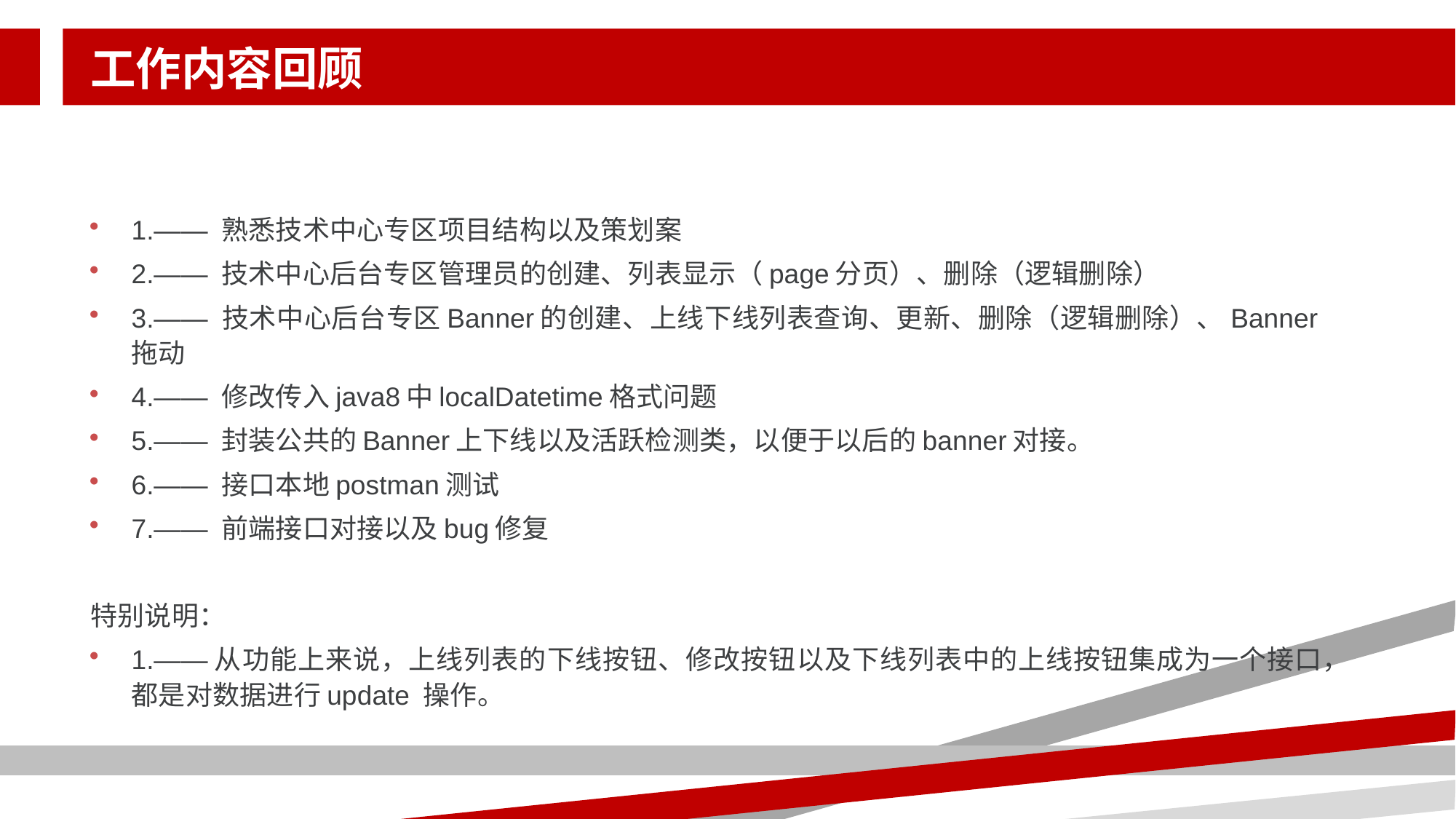

# 工作内容回顾

1.—— 熟悉技术中心专区项目结构以及策划案
2.—— 技术中心后台专区管理员的创建、列表显示（page分页）、删除（逻辑删除）
3.—— 技术中心后台专区Banner的创建、上线下线列表查询、更新、删除（逻辑删除）、Banner拖动
4.—— 修改传入java8中localDatetime格式问题
5.—— 封装公共的Banner上下线以及活跃检测类，以便于以后的banner对接。
6.—— 接口本地postman测试
7.—— 前端接口对接以及bug修复

特别说明：
1.——从功能上来说，上线列表的下线按钮、修改按钮以及下线列表中的上线按钮集成为一个接口，都是对数据进行update 操作。